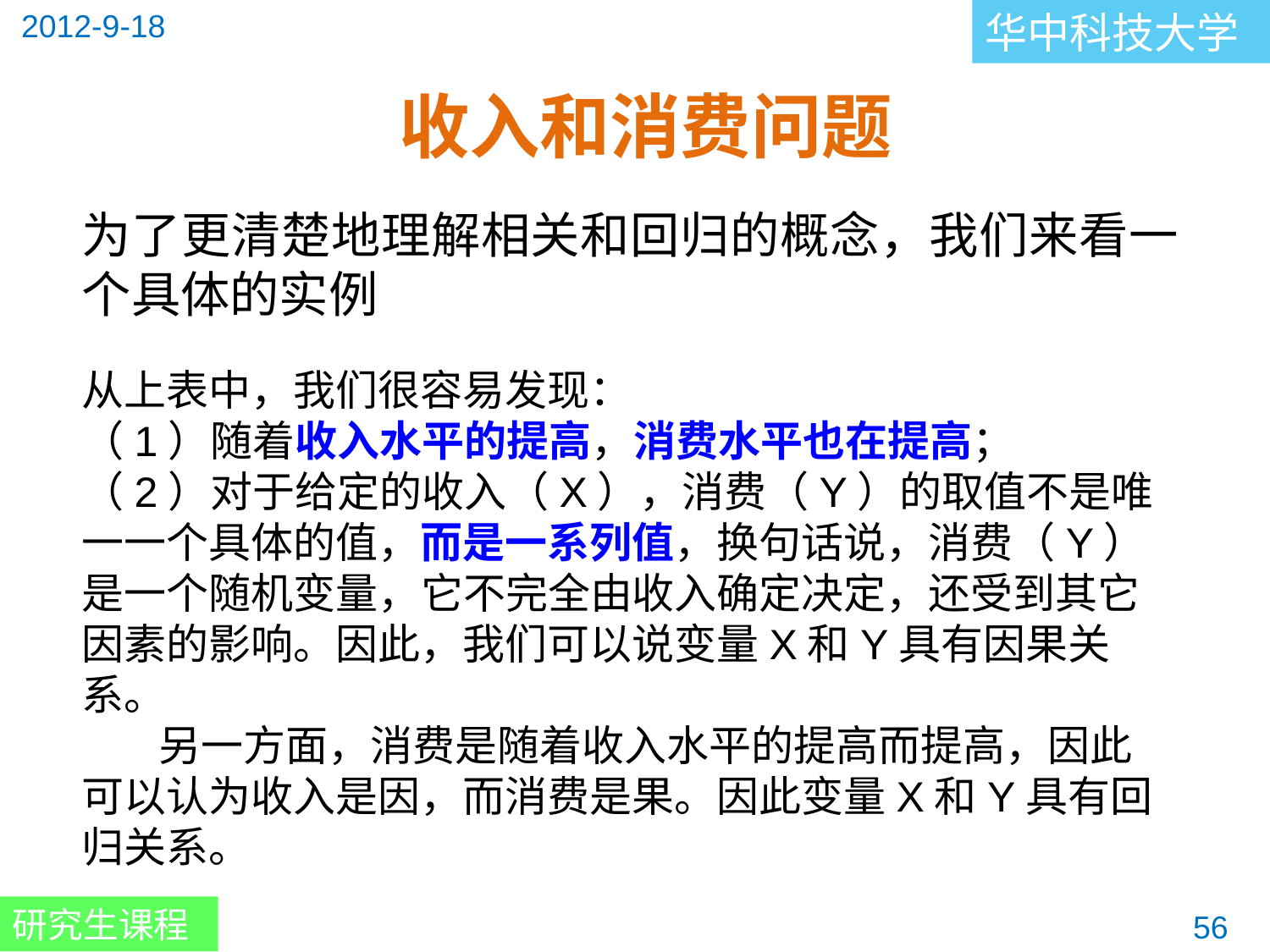

收入和消费问题
为了更清楚地理解相关和回归的概念，我们来看一个具体的实例
从上表中，我们很容易发现：
（1）随着收入水平的提高，消费水平也在提高；
（2）对于给定的收入（X），消费（Y）的取值不是唯一一个具体的值，而是一系列值，换句话说，消费（Y）是一个随机变量，它不完全由收入确定决定，还受到其它因素的影响。因此，我们可以说变量X和Y具有因果关系。
       另一方面，消费是随着收入水平的提高而提高，因此可以认为收入是因，而消费是果。因此变量X和Y具有回归关系。